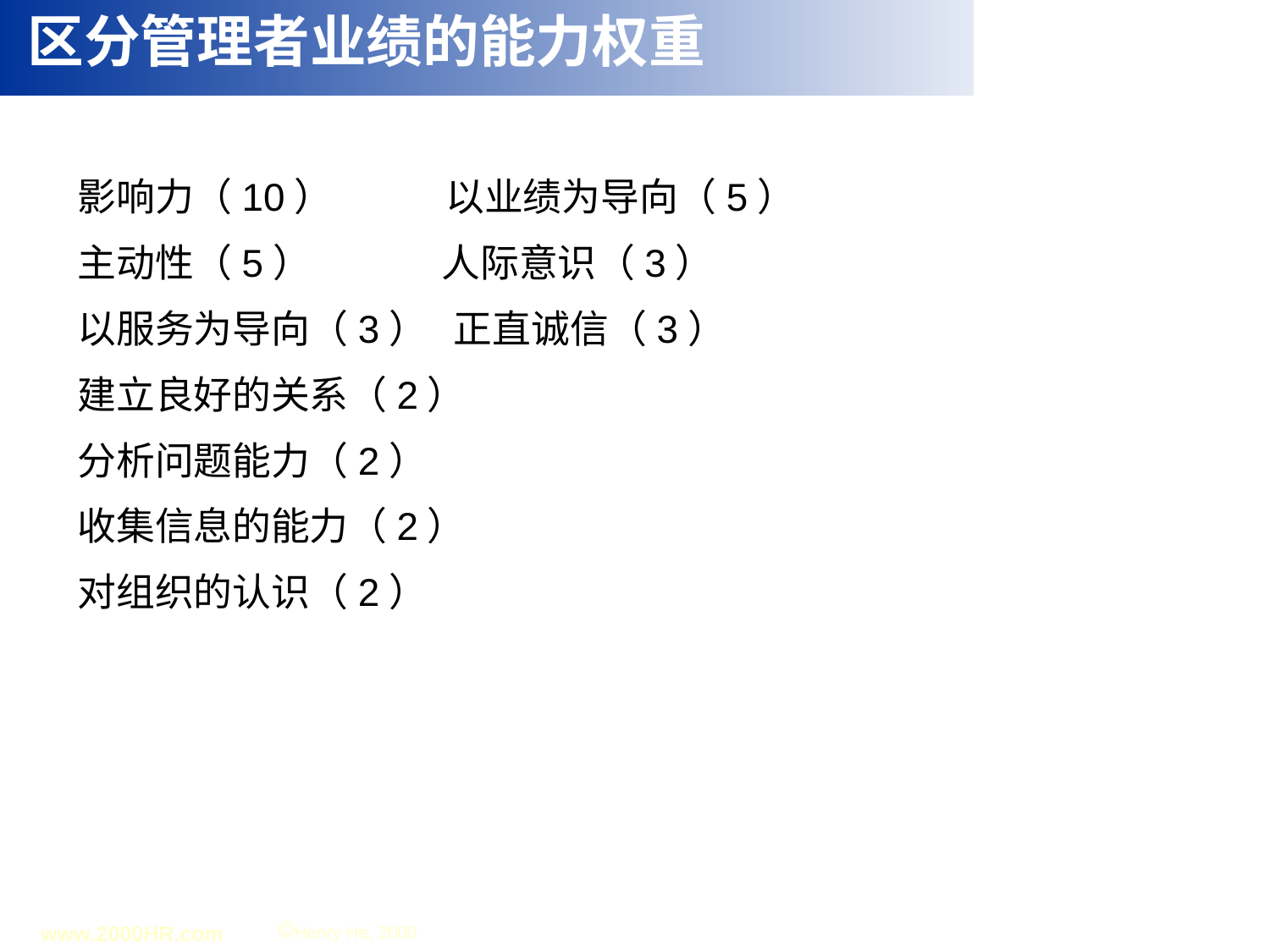

# 区分管理者业绩的能力权重
影响力（10）             以业绩为导向（5）
主动性（5）               人际意识（3）
以服务为导向（3）   正直诚信（3）
建立良好的关系（2）
分析问题能力（2）
收集信息的能力（2）
对组织的认识（2）